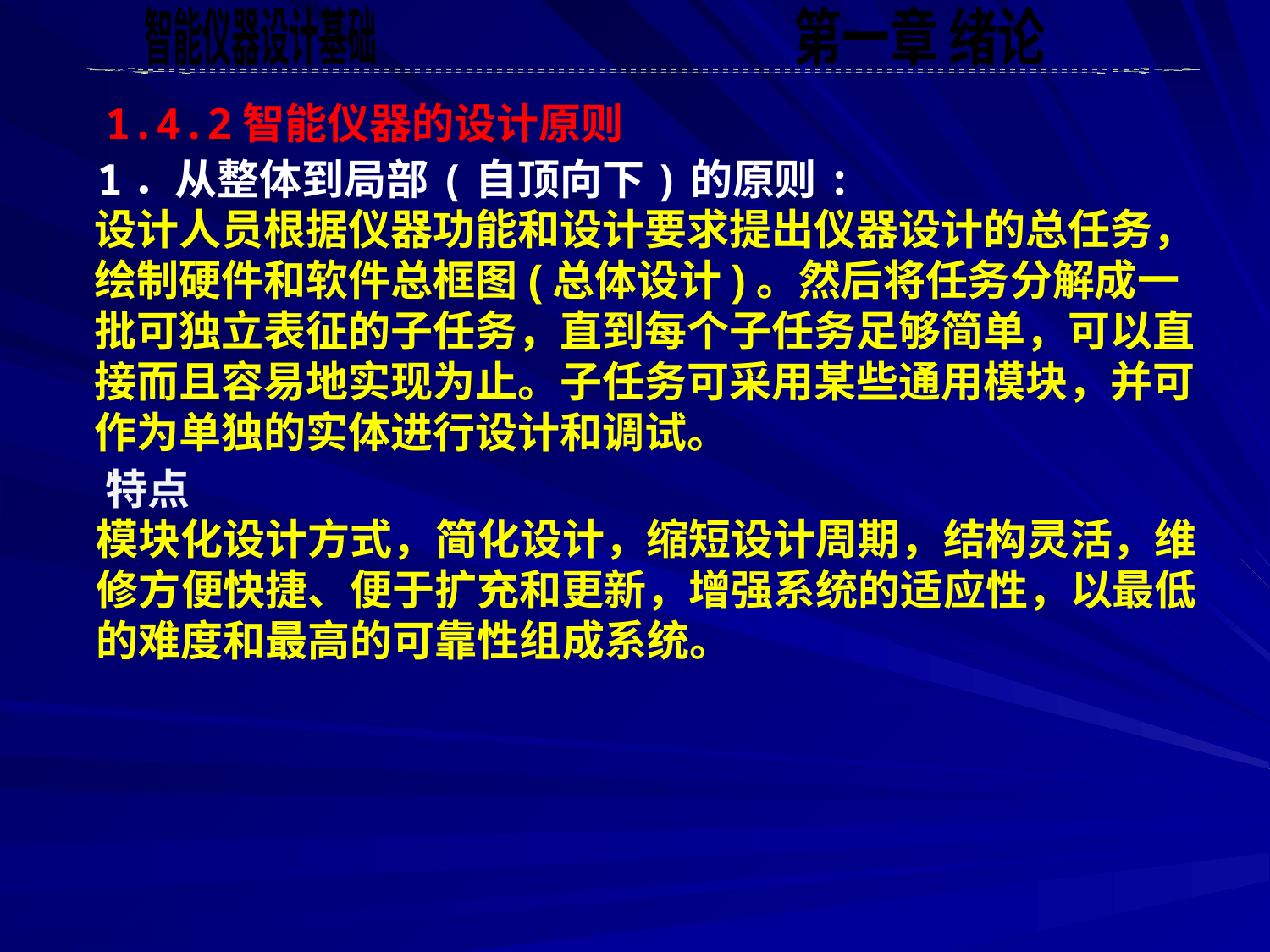

1.4.2智能仪器的设计原则
1．从整体到局部(自顶向下)的原则:
设计人员根据仪器功能和设计要求提出仪器设计的总任务，绘制硬件和软件总框图(总体设计)。然后将任务分解成一批可独立表征的子任务，直到每个子任务足够简单，可以直接而且容易地实现为止。子任务可采用某些通用模块，并可作为单独的实体进行设计和调试。
特点
模块化设计方式，简化设计，缩短设计周期，结构灵活，维修方便快捷、便于扩充和更新，增强系统的适应性，以最低的难度和最高的可靠性组成系统。